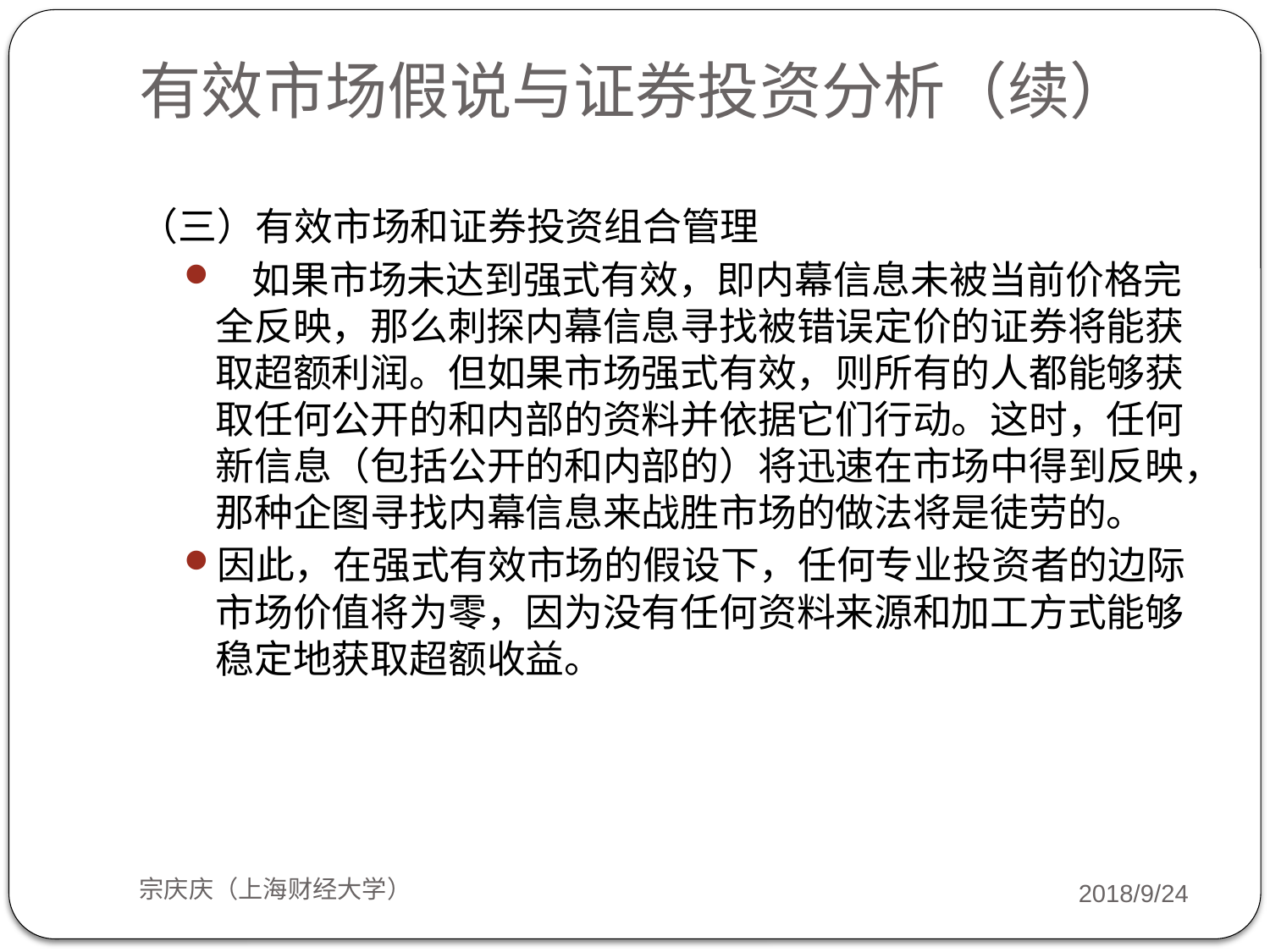

# 有效市场假说与证券投资分析（续）
（三）有效市场和证券投资组合管理
   如果市场未达到强式有效，即内幕信息未被当前价格完全反映，那么刺探内幕信息寻找被错误定价的证券将能获取超额利润。但如果市场强式有效，则所有的人都能够获取任何公开的和内部的资料并依据它们行动。这时，任何新信息（包括公开的和内部的）将迅速在市场中得到反映，那种企图寻找内幕信息来战胜市场的做法将是徒劳的。
因此，在强式有效市场的假设下，任何专业投资者的边际市场价值将为零，因为没有任何资料来源和加工方式能够稳定地获取超额收益。
宗庆庆（上海财经大学）
2018/9/24